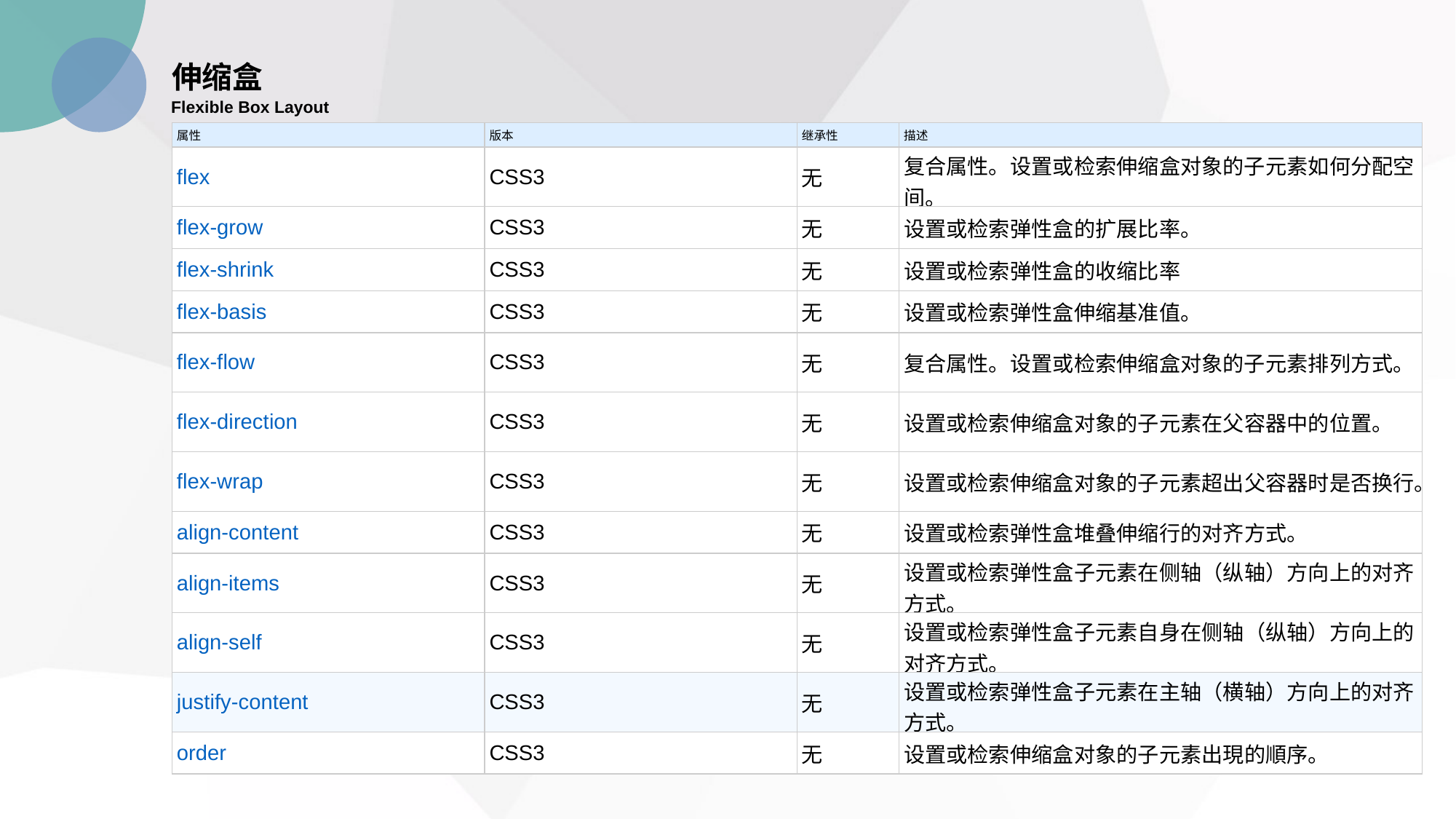

伸缩盒

Flexible Box Layout
| 属性 | 版本 | 继承性 | 描述 |
| --- | --- | --- | --- |
| flex | CSS3 | 无 | 复合属性。设置或检索伸缩盒对象的子元素如何分配空间。 |
| flex-grow | CSS3 | 无 | 设置或检索弹性盒的扩展比率。 |
| flex-shrink | CSS3 | 无 | 设置或检索弹性盒的收缩比率 |
| flex-basis | CSS3 | 无 | 设置或检索弹性盒伸缩基准值。 |
| flex-flow | CSS3 | 无 | 复合属性。设置或检索伸缩盒对象的子元素排列方式。 |
| flex-direction | CSS3 | 无 | 设置或检索伸缩盒对象的子元素在父容器中的位置。 |
| flex-wrap | CSS3 | 无 | 设置或检索伸缩盒对象的子元素超出父容器时是否换行。 |
| align-content | CSS3 | 无 | 设置或检索弹性盒堆叠伸缩行的对齐方式。 |
| align-items | CSS3 | 无 | 设置或检索弹性盒子元素在侧轴（纵轴）方向上的对齐方式。 |
| align-self | CSS3 | 无 | 设置或检索弹性盒子元素自身在侧轴（纵轴）方向上的对齐方式。 |
| justify-content | CSS3 | 无 | 设置或检索弹性盒子元素在主轴（横轴）方向上的对齐方式。 |
| order | CSS3 | 无 | 设置或检索伸缩盒对象的子元素出現的順序。 |